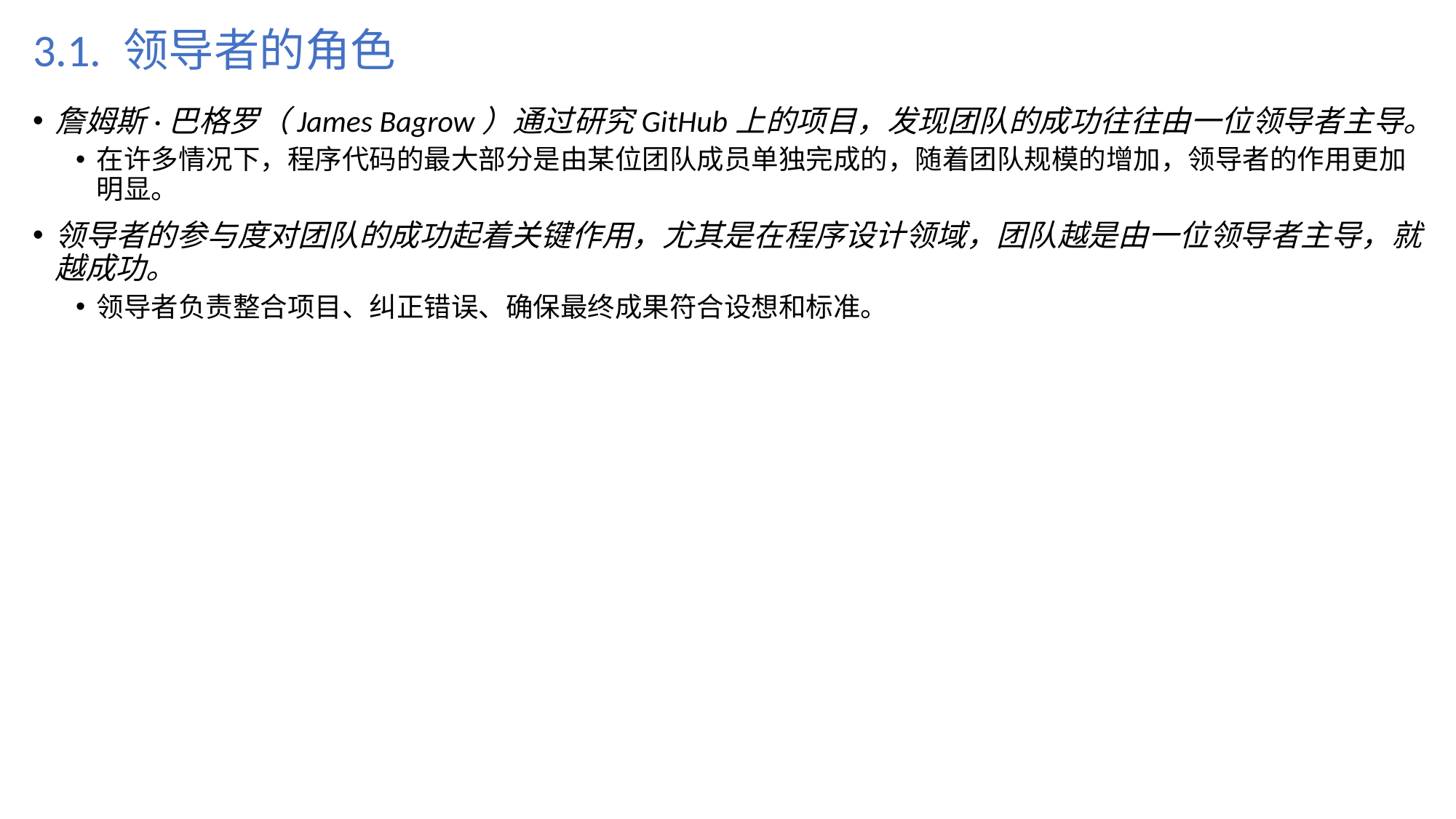

# 3.1. 领导者的角色
詹姆斯·巴格罗（James Bagrow）通过研究GitHub上的项目，发现团队的成功往往由一位领导者主导。
在许多情况下，程序代码的最大部分是由某位团队成员单独完成的，随着团队规模的增加，领导者的作用更加明显。
领导者的参与度对团队的成功起着关键作用，尤其是在程序设计领域，团队越是由一位领导者主导，就越成功。
领导者负责整合项目、纠正错误、确保最终成果符合设想和标准。